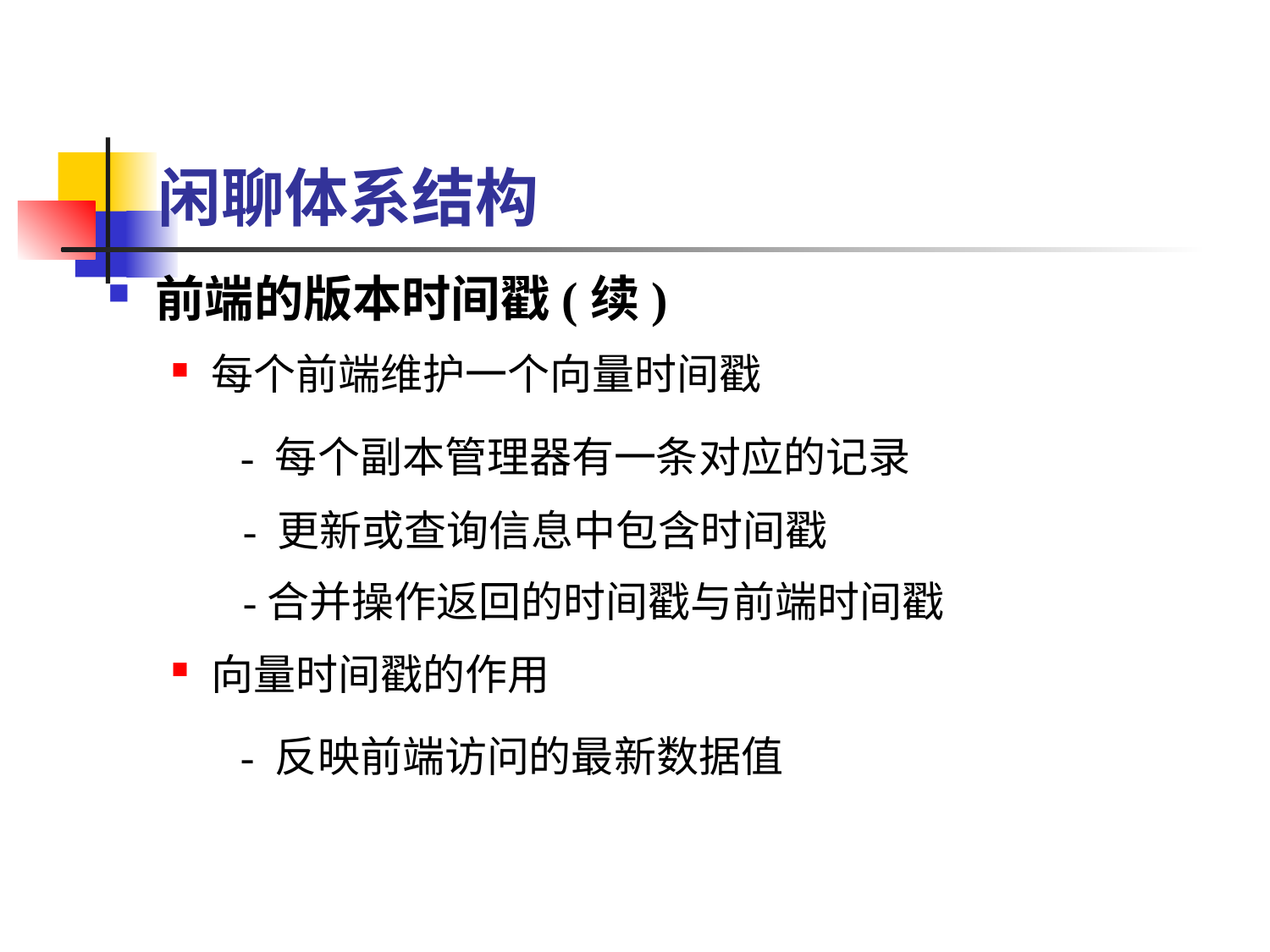

# 闲聊体系结构
前端的版本时间戳(续)
每个前端维护一个向量时间戳
　 - 每个副本管理器有一条对应的记录
　  - 更新或查询信息中包含时间戳
　  -合并操作返回的时间戳与前端时间戳
向量时间戳的作用
　 - 反映前端访问的最新数据值